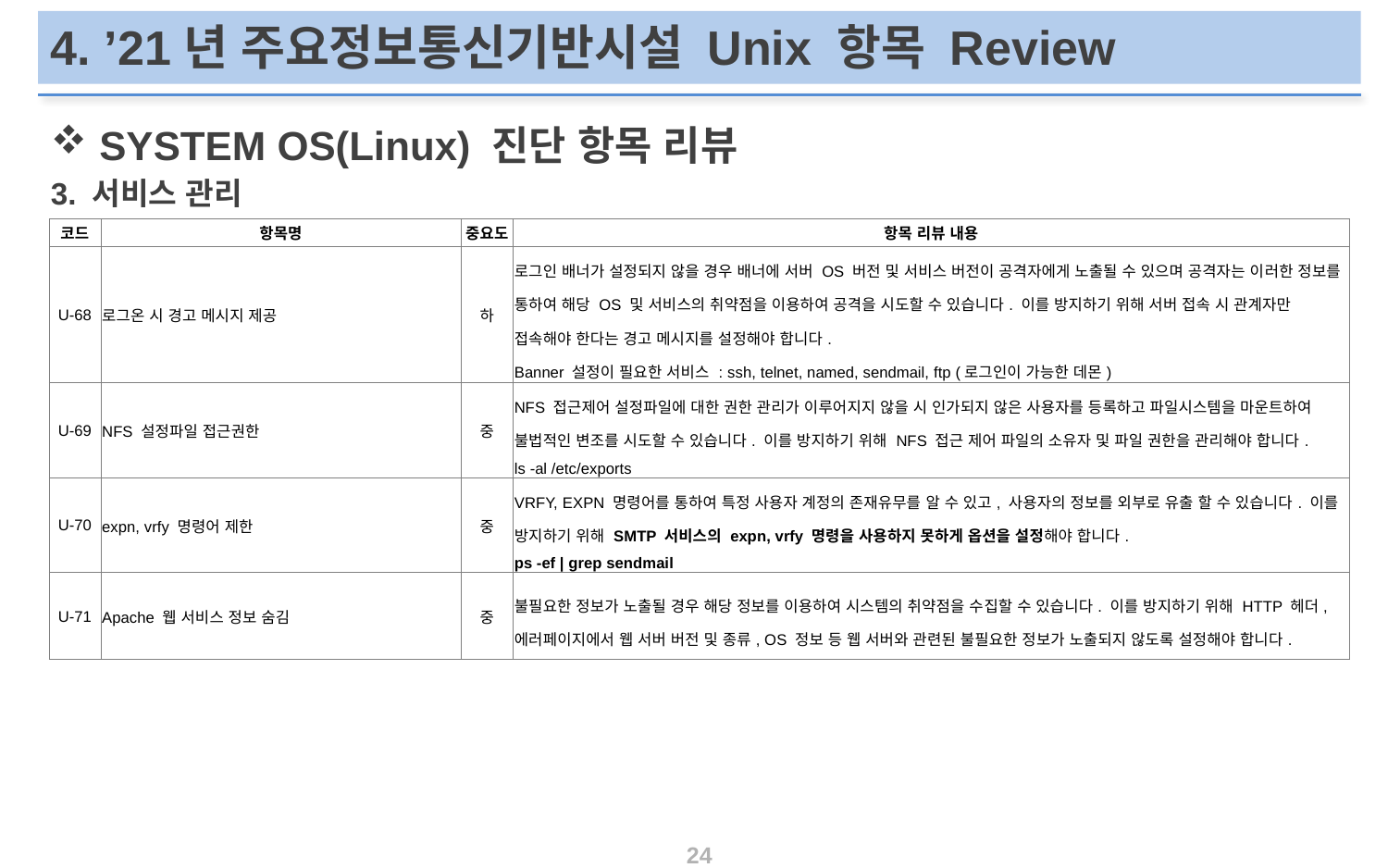

# 4. ’21년 주요정보통신기반시설 Unix 항목 Review
SYSTEM OS(Linux) 진단 항목 리뷰
3. 서비스 관리
| 코드 | 항목명 | 중요도 | 항목 리뷰 내용 |
| --- | --- | --- | --- |
| U-68 | 로그온 시 경고 메시지 제공 | 하 | 로그인 배너가 설정되지 않을 경우 배너에 서버 OS 버전 및 서비스 버전이 공격자에게 노출될 수 있으며 공격자는 이러한 정보를 통하여 해당 OS 및 서비스의 취약점을 이용하여 공격을 시도할 수 있습니다. 이를 방지하기 위해 서버 접속 시 관계자만 접속해야 한다는 경고 메시지를 설정해야 합니다. Banner 설정이 필요한 서비스 : ssh, telnet, named, sendmail, ftp (로그인이 가능한 데몬) |
| U-69 | NFS 설정파일 접근권한 | 중 | NFS 접근제어 설정파일에 대한 권한 관리가 이루어지지 않을 시 인가되지 않은 사용자를 등록하고 파일시스템을 마운트하여 불법적인 변조를 시도할 수 있습니다. 이를 방지하기 위해 NFS 접근 제어 파일의 소유자 및 파일 권한을 관리해야 합니다. ls -al /etc/exports |
| U-70 | expn, vrfy 명령어 제한 | 중 | VRFY, EXPN 명령어를 통하여 특정 사용자 계정의 존재유무를 알 수 있고, 사용자의 정보를 외부로 유출 할 수 있습니다. 이를 방지하기 위해 SMTP 서비스의 expn, vrfy 명령을 사용하지 못하게 옵션을 설정해야 합니다. ps -ef | grep sendmail |
| U-71 | Apache 웹 서비스 정보 숨김 | 중 | 불필요한 정보가 노출될 경우 해당 정보를 이용하여 시스템의 취약점을 수집할 수 있습니다. 이를 방지하기 위해 HTTP 헤더, 에러페이지에서 웹 서버 버전 및 종류, OS 정보 등 웹 서버와 관련된 불필요한 정보가 노출되지 않도록 설정해야 합니다. |
24